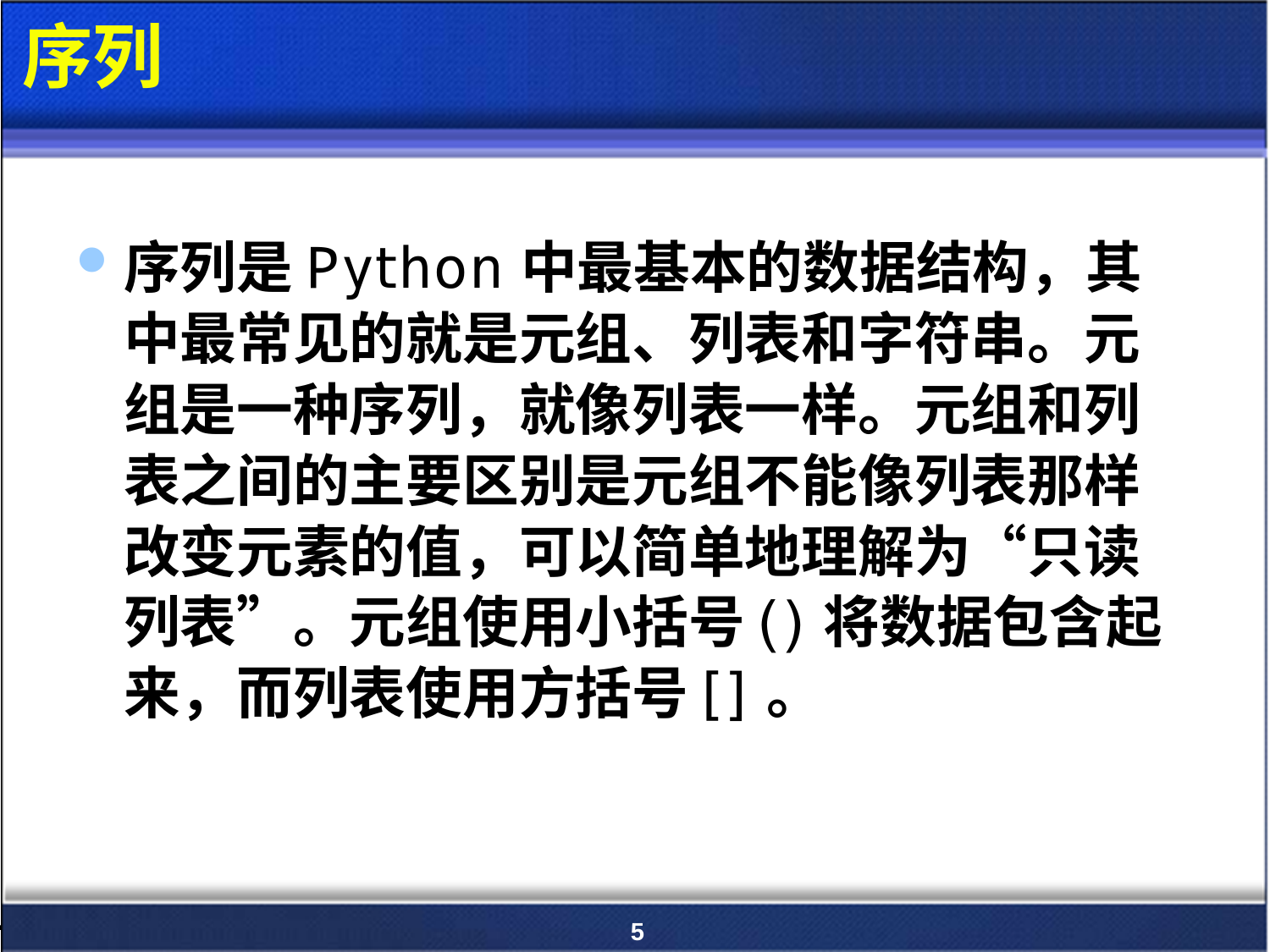

# 序列
序列是Python中最基本的数据结构，其中最常见的就是元组、列表和字符串。元组是一种序列，就像列表一样。元组和列表之间的主要区别是元组不能像列表那样改变元素的值，可以简单地理解为“只读列表”。元组使用小括号()将数据包含起来，而列表使用方括号[]。
5